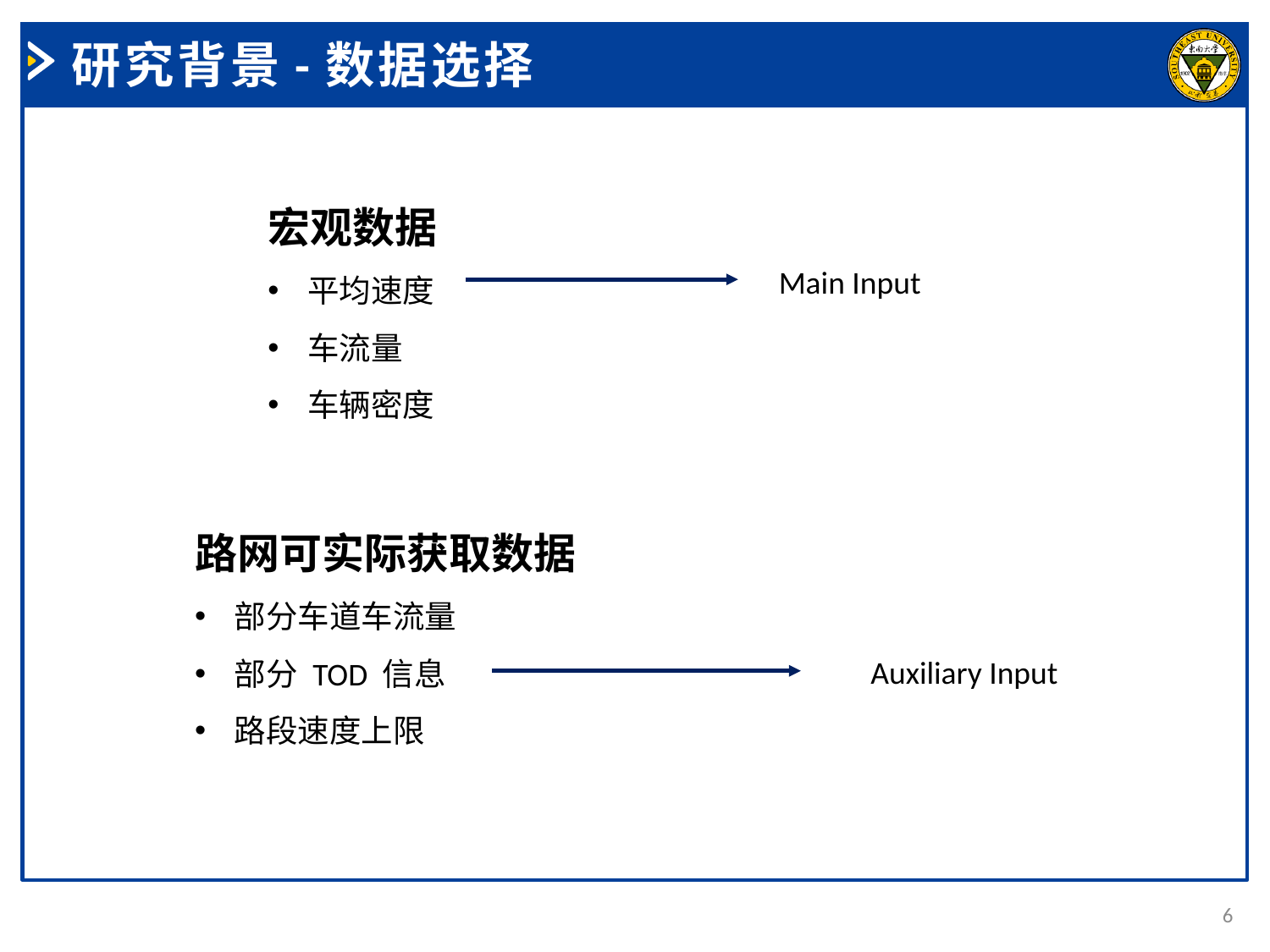

研究背景-数据选择
宏观数据
平均速度
车流量
车辆密度
Main Input

路网可实际获取数据
部分车道车流量
部分 TOD 信息
路段速度上限
Auxiliary Input
6